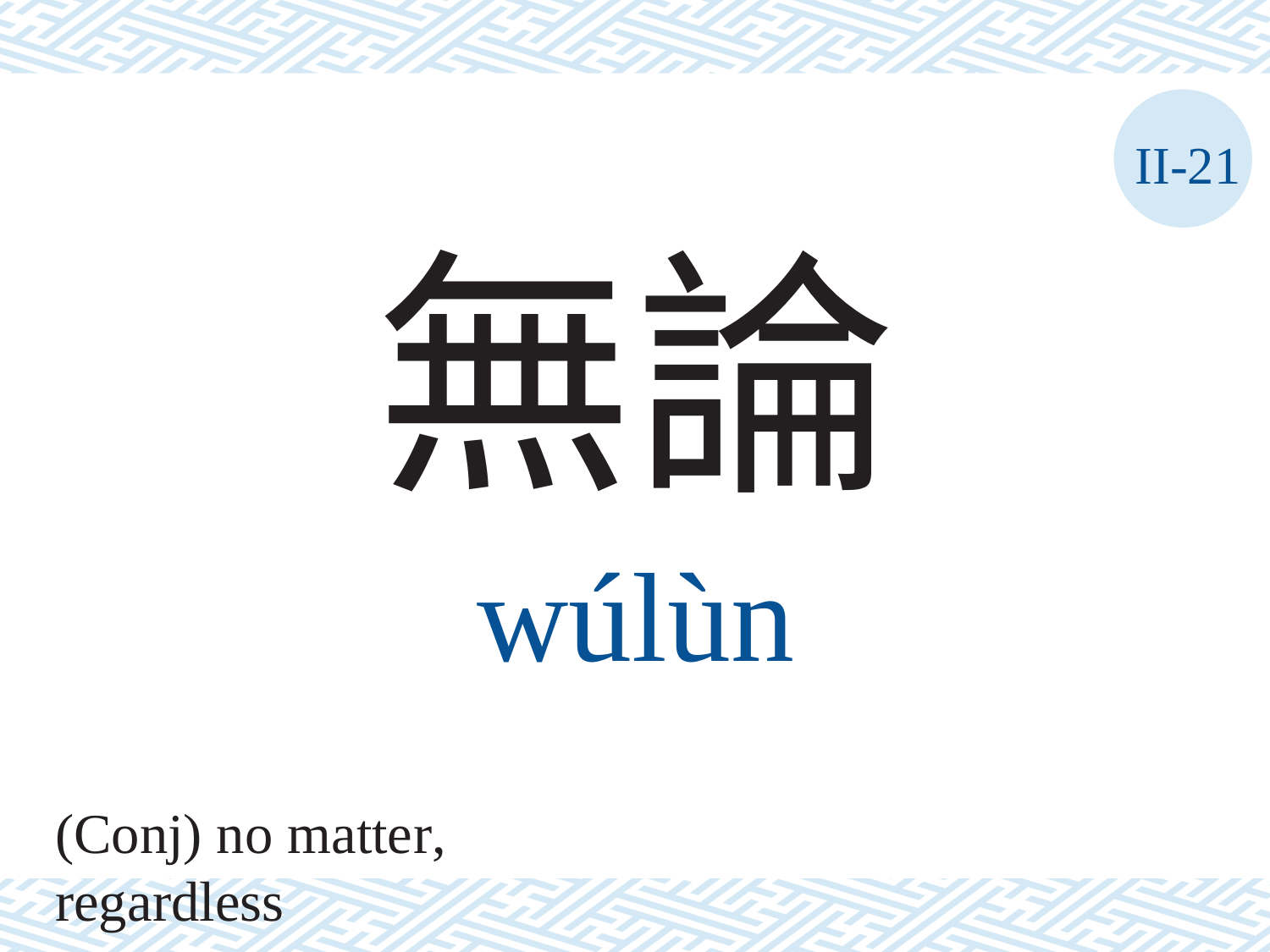

II-21
無論
wúlùn
(Conj) no matter, regardless